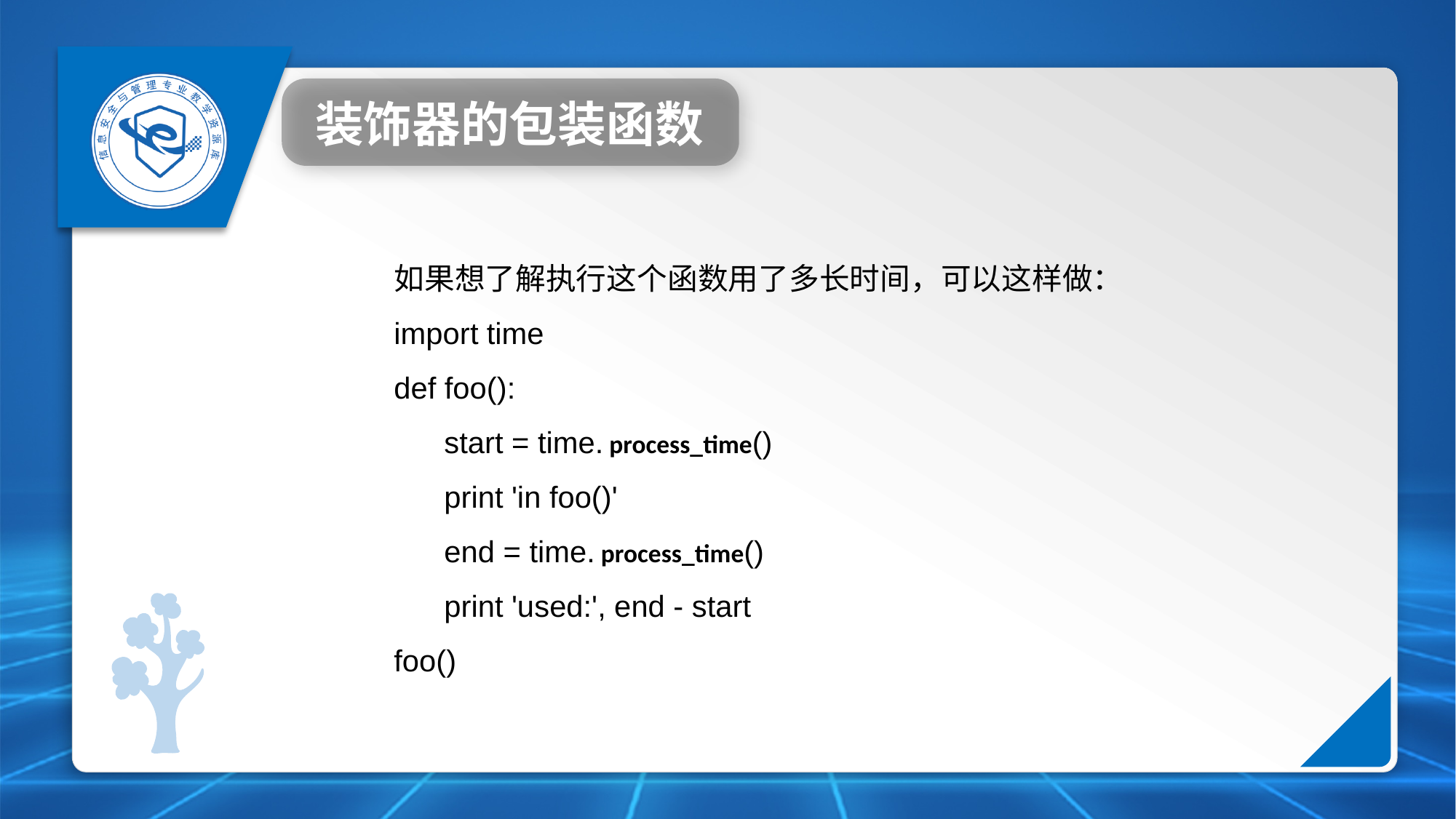

装饰器的包装函数
如果想了解执行这个函数用了多长时间，可以这样做：
import time
def foo():
      start = time. process_time()
      print 'in foo()'
      end = time. process_time()
      print 'used:', end - start
foo()